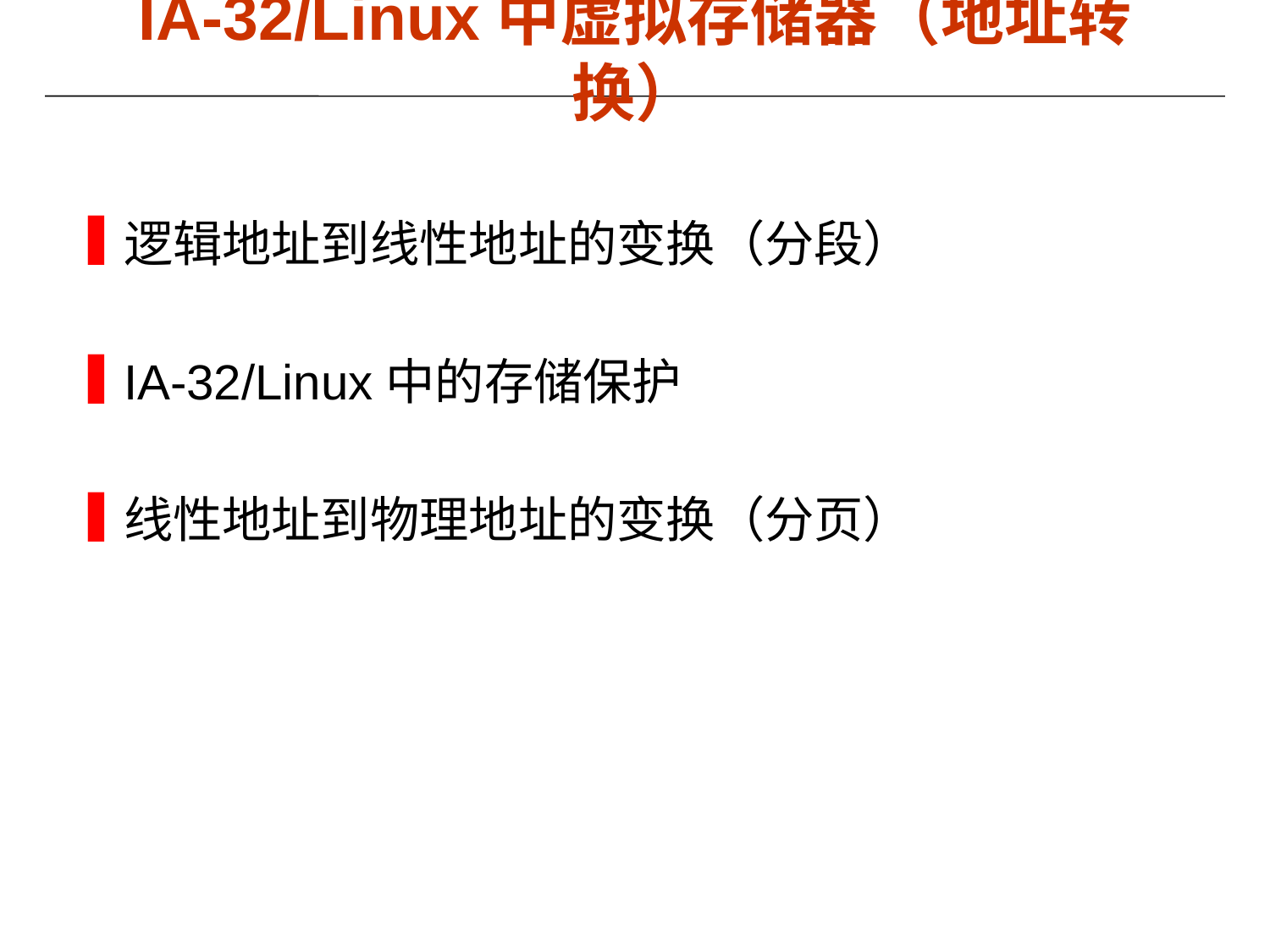

# IA-32/Linux中虚拟存储器（地址转换）
逻辑地址到线性地址的变换（分段）

IA-32/Linux中的存储保护

线性地址到物理地址的变换（分页）